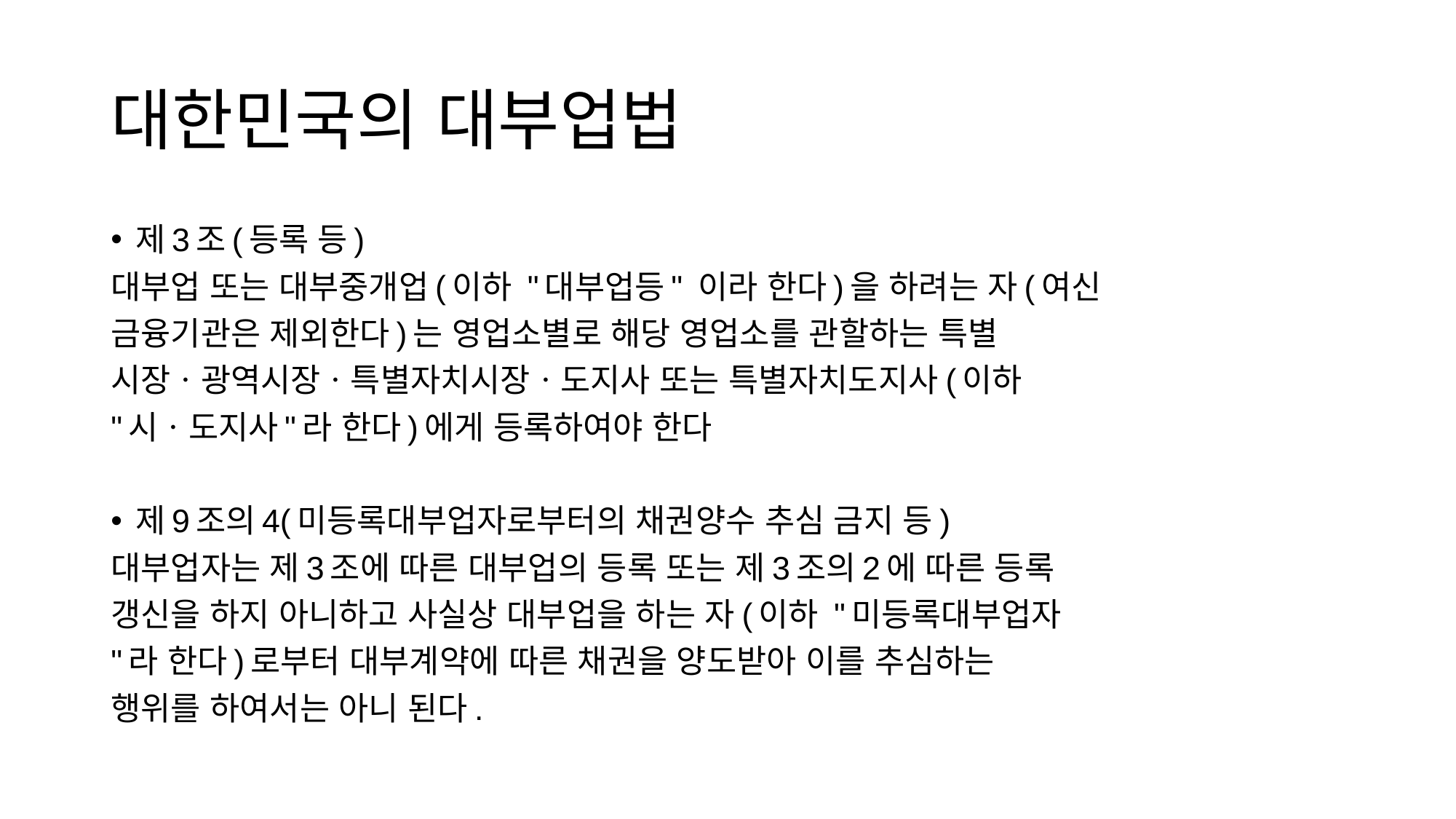

# 대한민국의 대부업법
제3조(등록 등)
대부업 또는 대부중개업(이하 "대부업등" 이라 한다)을 하려는 자(여신
금융기관은 제외한다)는 영업소별로 해당 영업소를 관할하는 특별
시장ㆍ광역시장ㆍ특별자치시장ㆍ도지사 또는 특별자치도지사(이하
"시ㆍ도지사"라 한다)에게 등록하여야 한다

제9조의4(미등록대부업자로부터의 채권양수 추심 금지 등)
대부업자는 제3조에 따른 대부업의 등록 또는 제3조의2에 따른 등록
갱신을 하지 아니하고 사실상 대부업을 하는 자(이하 "미등록대부업자
"라 한다)로부터 대부계약에 따른 채권을 양도받아 이를 추심하는
행위를 하여서는 아니 된다.